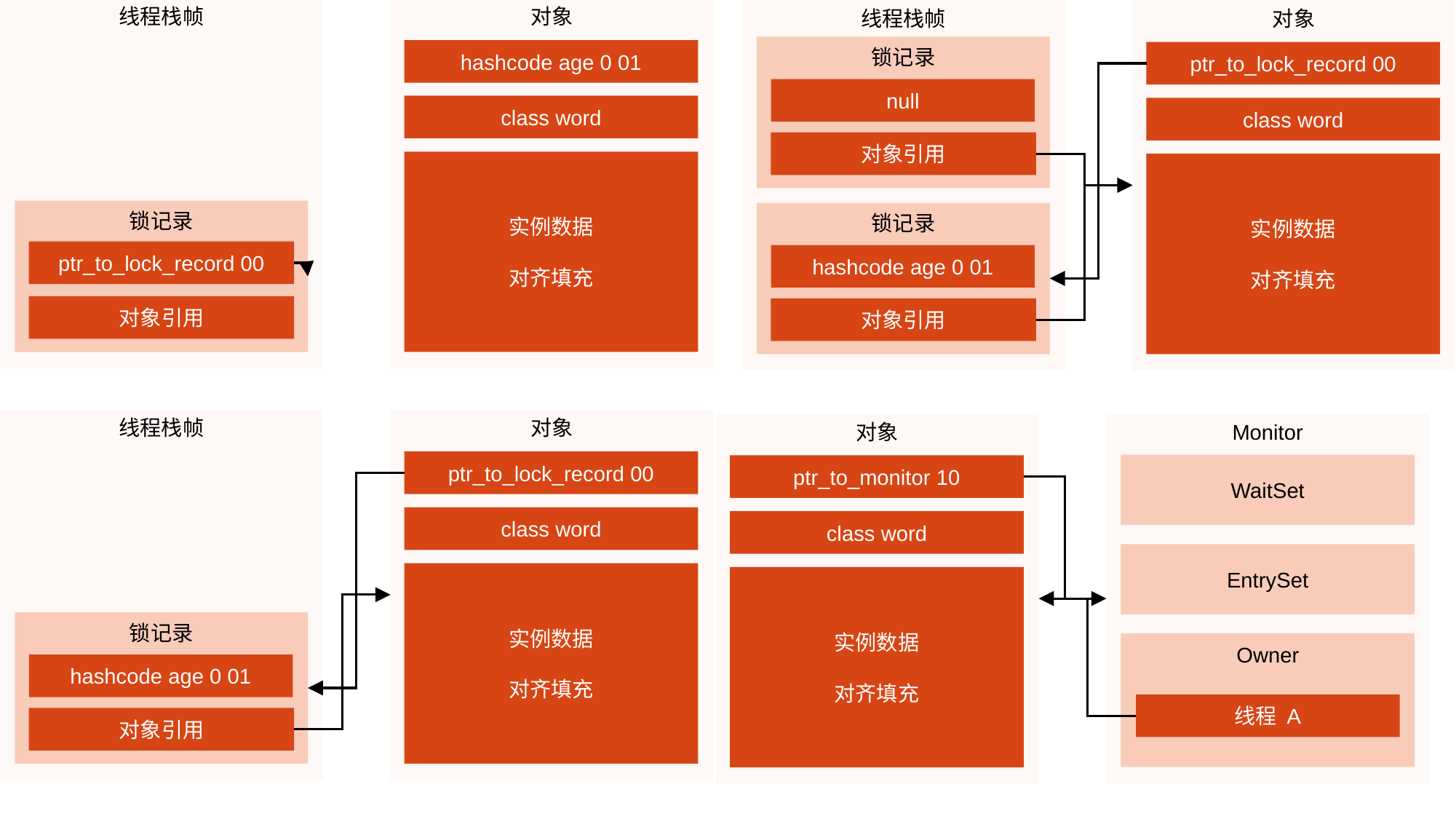

对象
线程栈帧

锁记录
ptr_to_lock_record 00
null
class word
对象引用
实例数据

对齐填充

锁记录
hashcode age 0 01
对象引用

对象
线程栈帧

hashcode age 0 01
class word
实例数据

对齐填充

锁记录
ptr_to_lock_record 00
对象引用

对象
线程栈帧

ptr_to_lock_record 00
class word
实例数据

对齐填充

锁记录
hashcode age 0 01
对象引用

对象
Monitor

WaitSet
ptr_to_monitor 10
class word
EntrySet
实例数据

对齐填充

Owner
线程 A